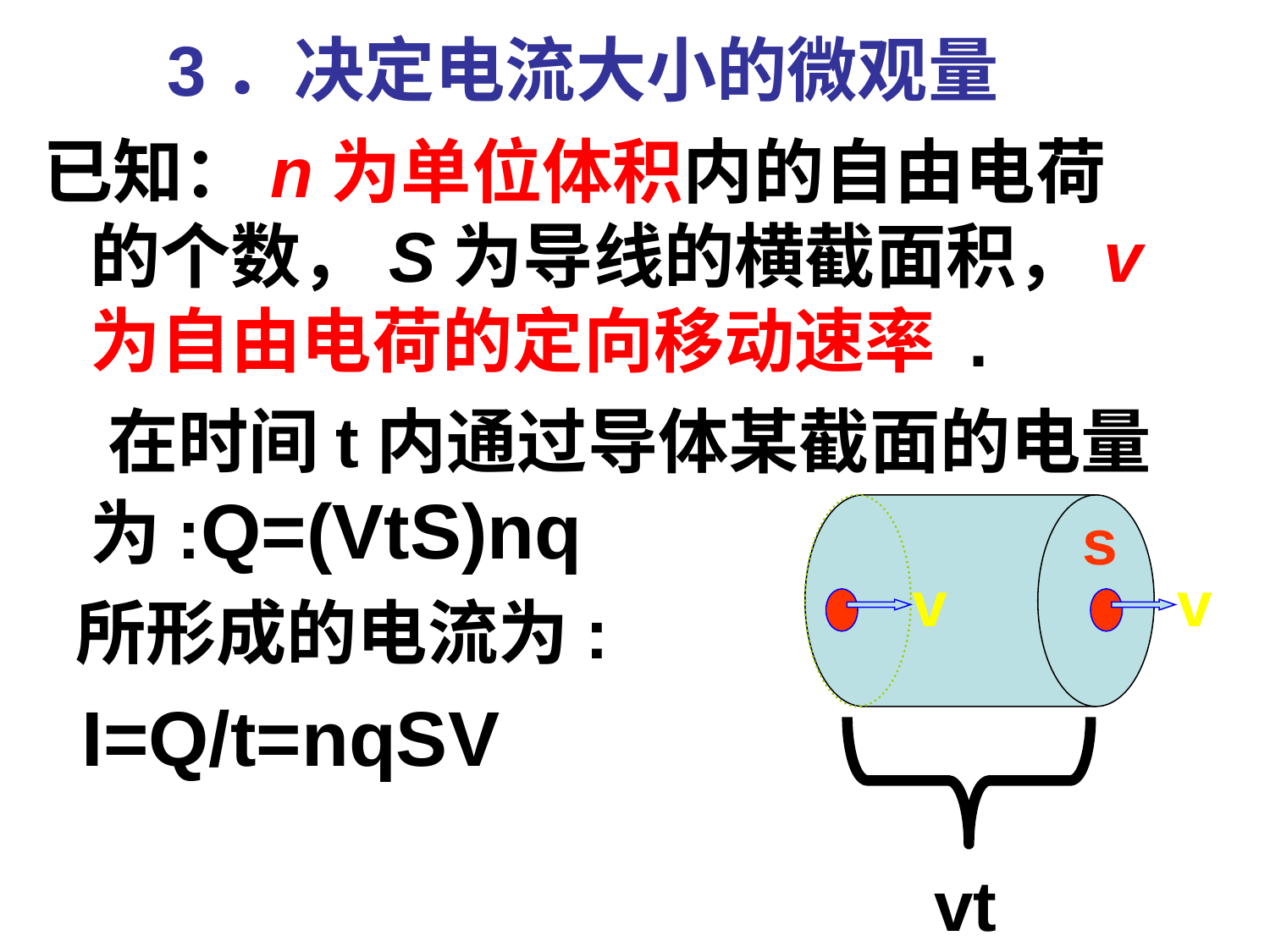

3．决定电流大小的微观量
已知：n为单位体积内的自由电荷的个数，S为导线的横截面积，v为自由电荷的定向移动速率 .
   在时间t内通过导体某截面的电量为:Q=(VtS)nq
 所形成的电流为:
  I=Q/t=nqSV

vt
s
v

v